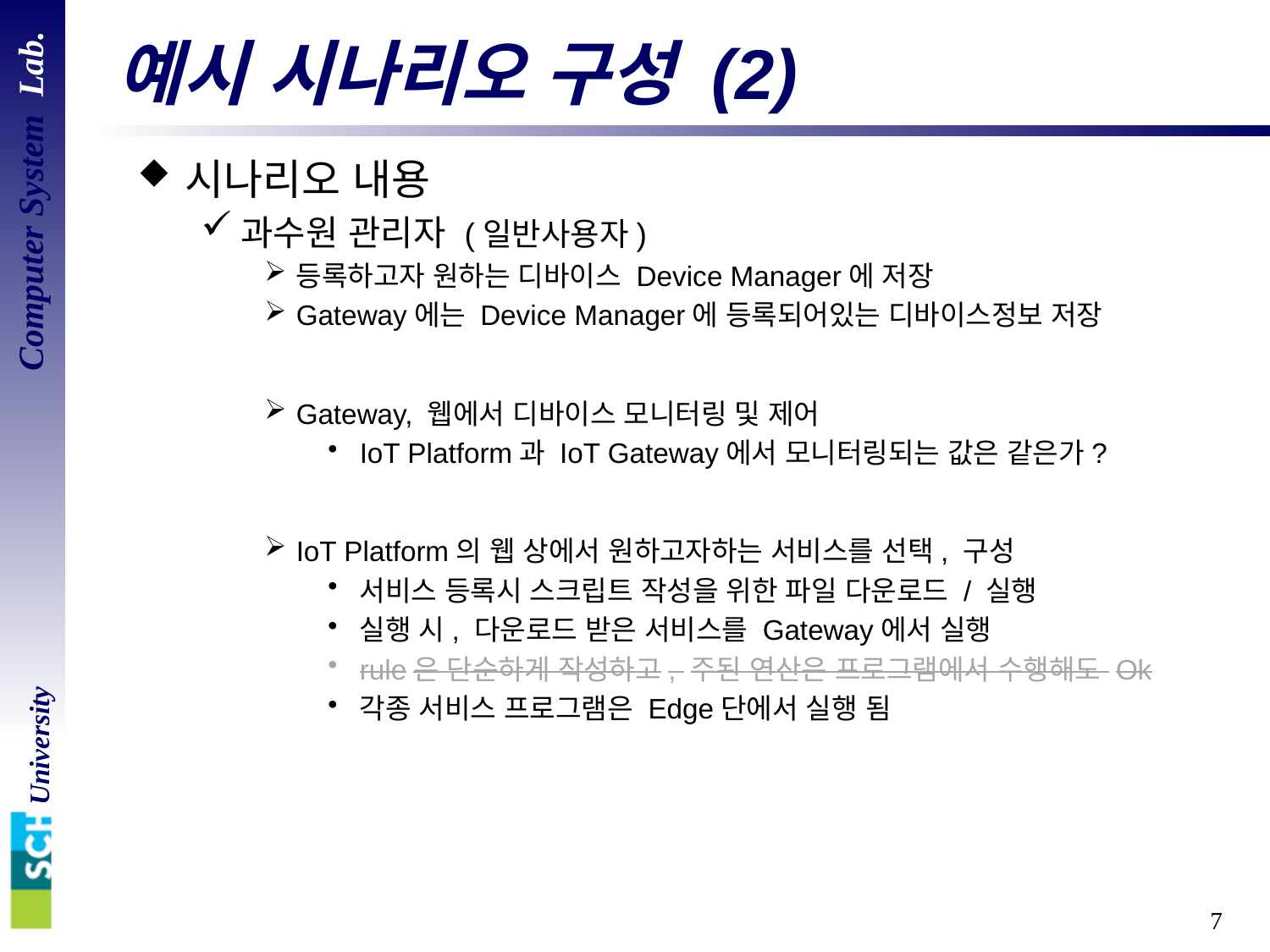

# 예시 시나리오 구성 (2)
시나리오 내용
과수원 관리자 (일반사용자)
등록하고자 원하는 디바이스 Device Manager에 저장
Gateway에는 Device Manager에 등록되어있는 디바이스정보 저장

Gateway, 웹에서 디바이스 모니터링 및 제어
IoT Platform과 IoT Gateway에서 모니터링되는 값은 같은가?

IoT Platform의 웹 상에서 원하고자하는 서비스를 선택, 구성
서비스 등록시 스크립트 작성을 위한 파일 다운로드 / 실행
실행 시, 다운로드 받은 서비스를 Gateway에서 실행
rule은 단순하게 작성하고, 주된 연산은 프로그램에서 수행해도 Ok
각종 서비스 프로그램은 Edge단에서 실행 됨